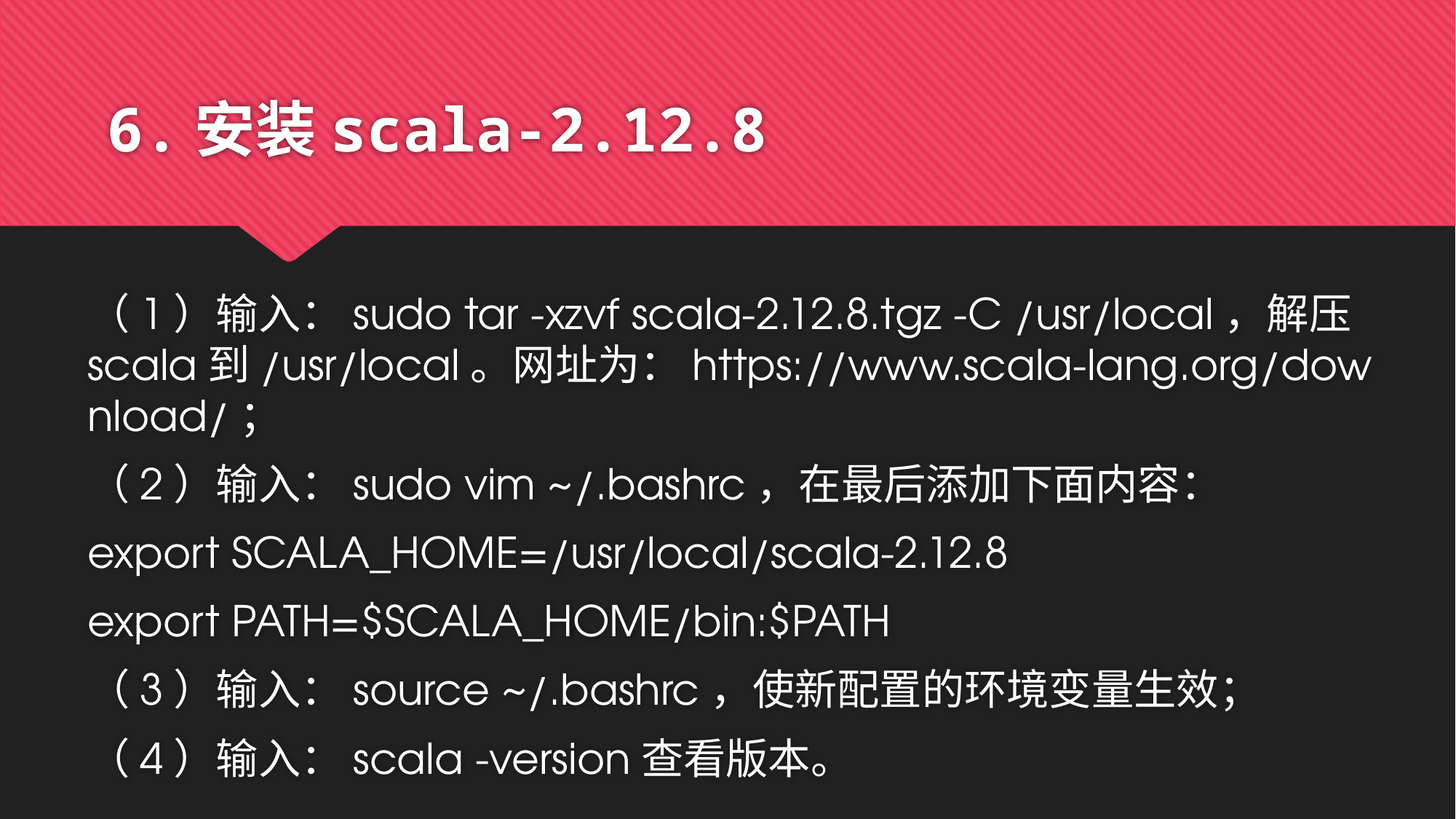

# 6.安装scala-2.12.8

（1）输入：sudo tar -xzvf scala-2.12.8.tgz -C /usr/local，解压scala到/usr/local。网址为：https://www.scala-lang.org/download/；
（2）输入：sudo vim ~/.bashrc，在最后添加下面内容：
export SCALA_HOME=/usr/local/scala-2.12.8
export PATH=$SCALA_HOME/bin:$PATH
（3）输入：source ~/.bashrc，使新配置的环境变量生效；
（4）输入：scala -version查看版本。